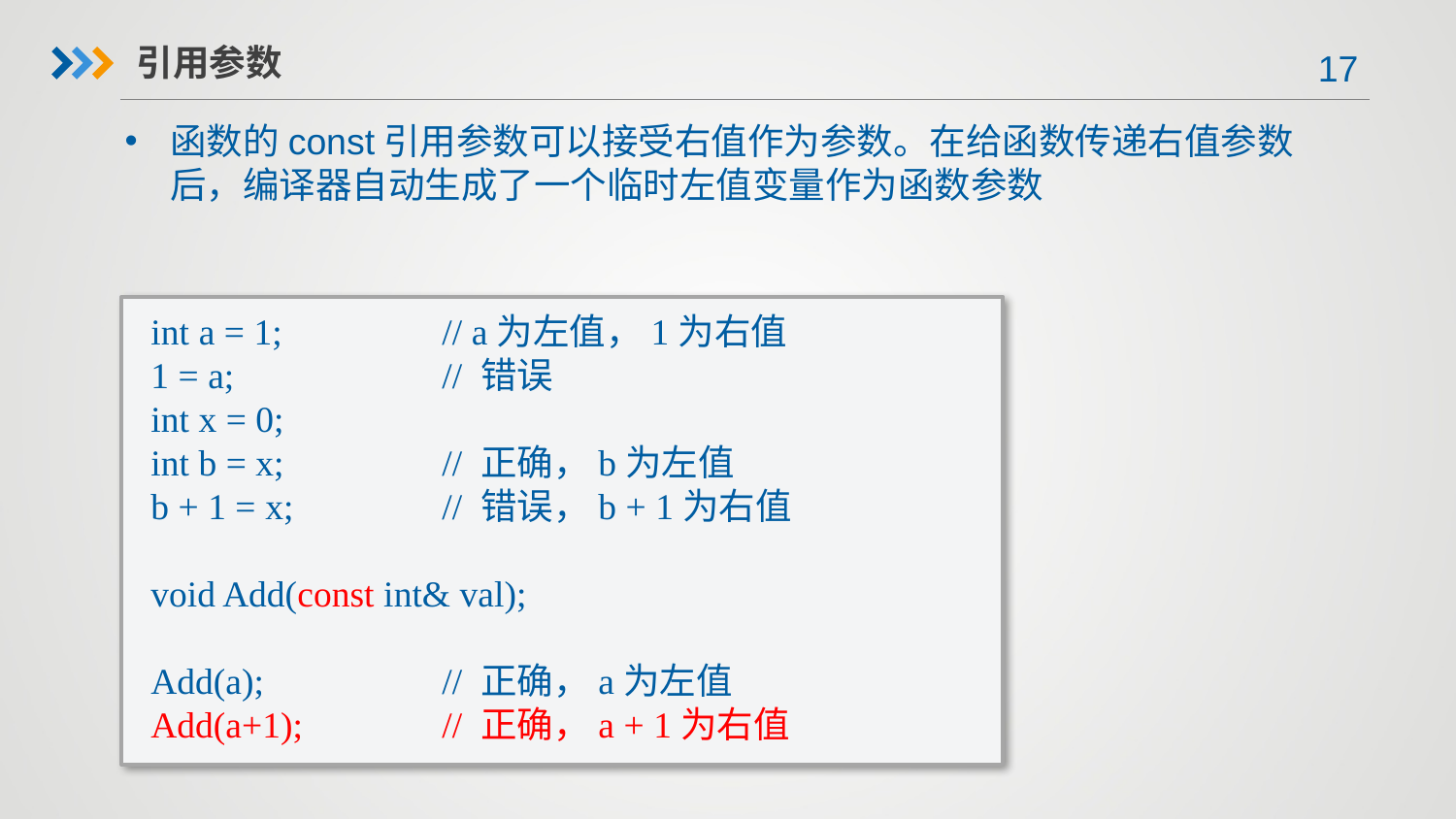

引用参数
函数的const引用参数可以接受右值作为参数。在给函数传递右值参数后，编译器自动生成了一个临时左值变量作为函数参数

int a = 1;		// a为左值，1为右值
1 = a;		// 错误
int x = 0;
int b = x;		// 正确，b为左值
b + 1 = x;		// 错误，b + 1为右值

void Add(const int& val);

Add(a);		// 正确，a为左值
Add(a+1);	// 正确，a + 1为右值